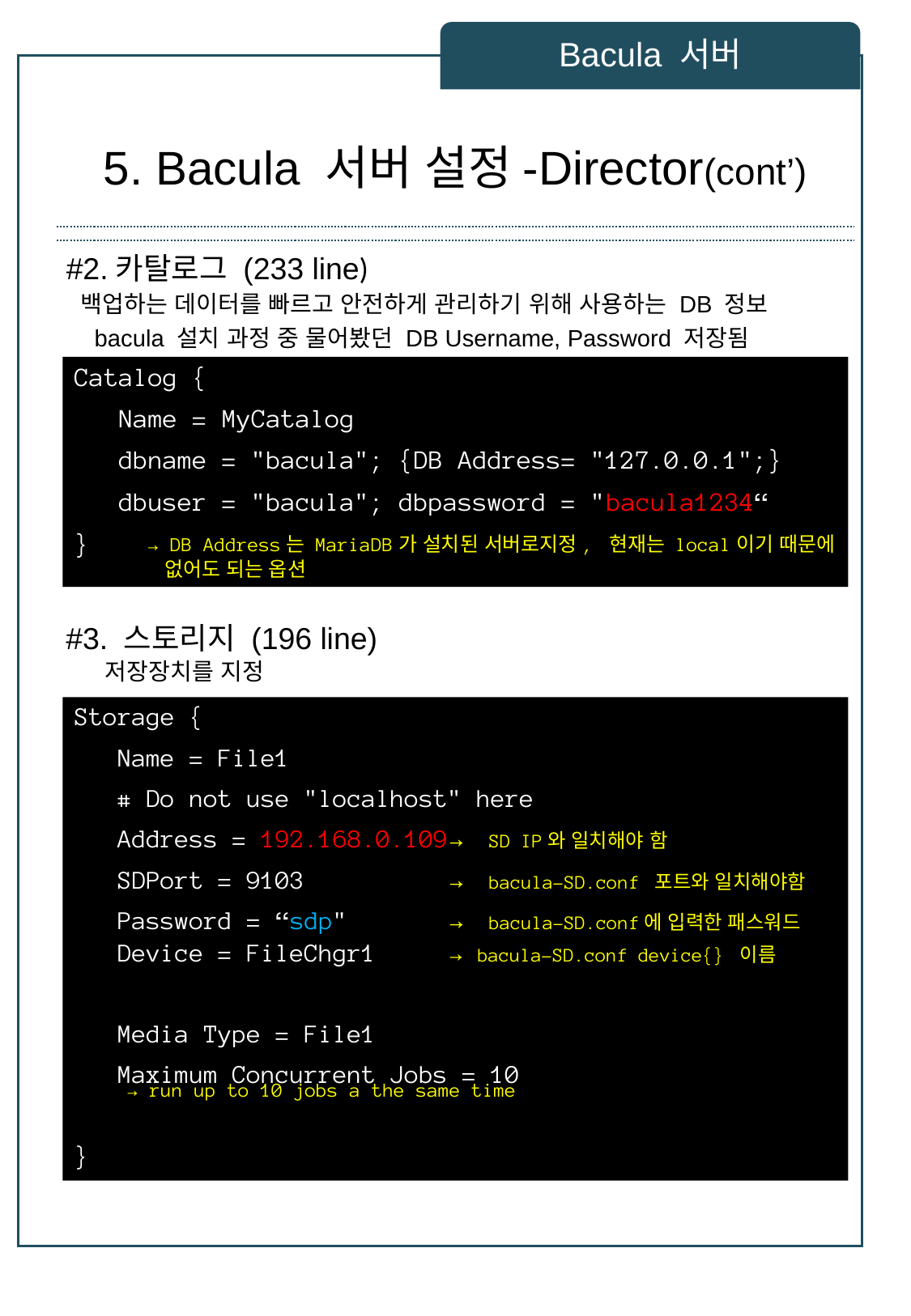

Bacula 서버
db
# 5. Bacula 서버 설정-Director(cont’)
#2.카탈로그 (233 line)
백업하는 데이터를 빠르고 안전하게 관리하기 위해 사용하는 DB 정보

bacula 설치 과정 중 물어봤던 DB Username, Password 저장됨
Catalog {
   Name = MyCatalog
   dbname = "bacula"; {DB Address= "127.0.0.1";}
   dbuser = "bacula"; dbpassword = "bacula1234“
}
→ DB Address는 MariaDB가 설치된 서버로지정, 현재는 local이기 때문에
없어도 되는 옵션
#3. 스토리지 (196 line)
저장장치를 지정
Storage {
   Name = File1
   # Do not use "localhost" here
   Address = 192.168.0.109→ SD IP와 일치해야 함
   SDPort = 9103          → bacula-SD.conf 포트와 일치해야함
   Password = “sdp"       → bacula-SD.conf에 입력한 패스워드
   Device = FileChgr1     → bacula-SD.conf device{} 이름

   Media Type = File1
   Maximum Concurrent Jobs = 10

}
→ run up to 10 jobs a the same time